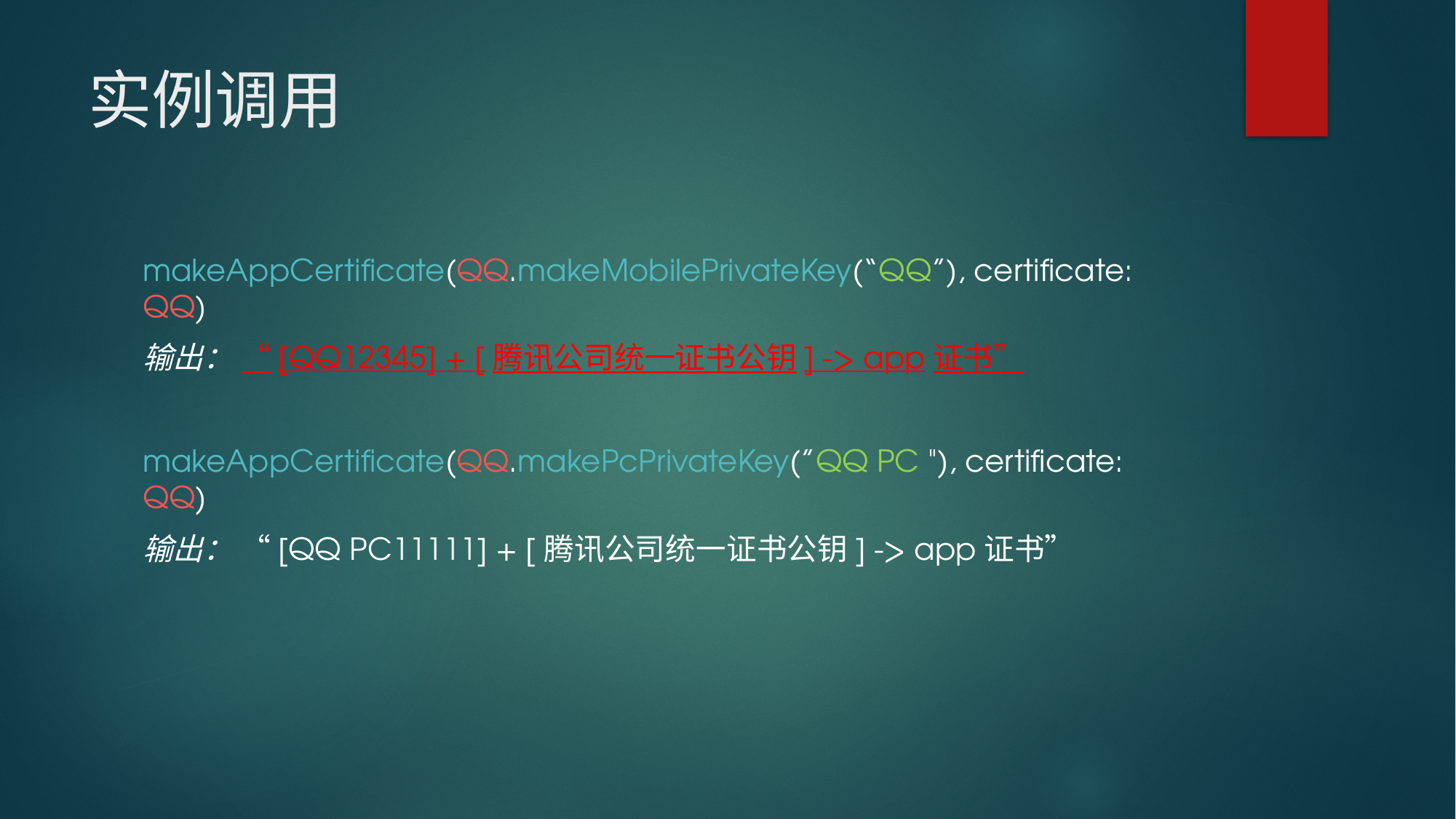

# 实例调用
makeAppCertificate(QQ.makeMobilePrivateKey(“QQ”), certificate: QQ)
输出： “[QQ12345] + [腾讯公司统一证书公钥] -> app证书”

makeAppCertificate(QQ.makePcPrivateKey(”QQ PC "), certificate: QQ)
输出： “[QQ PC11111] + [腾讯公司统一证书公钥] -> app证书”